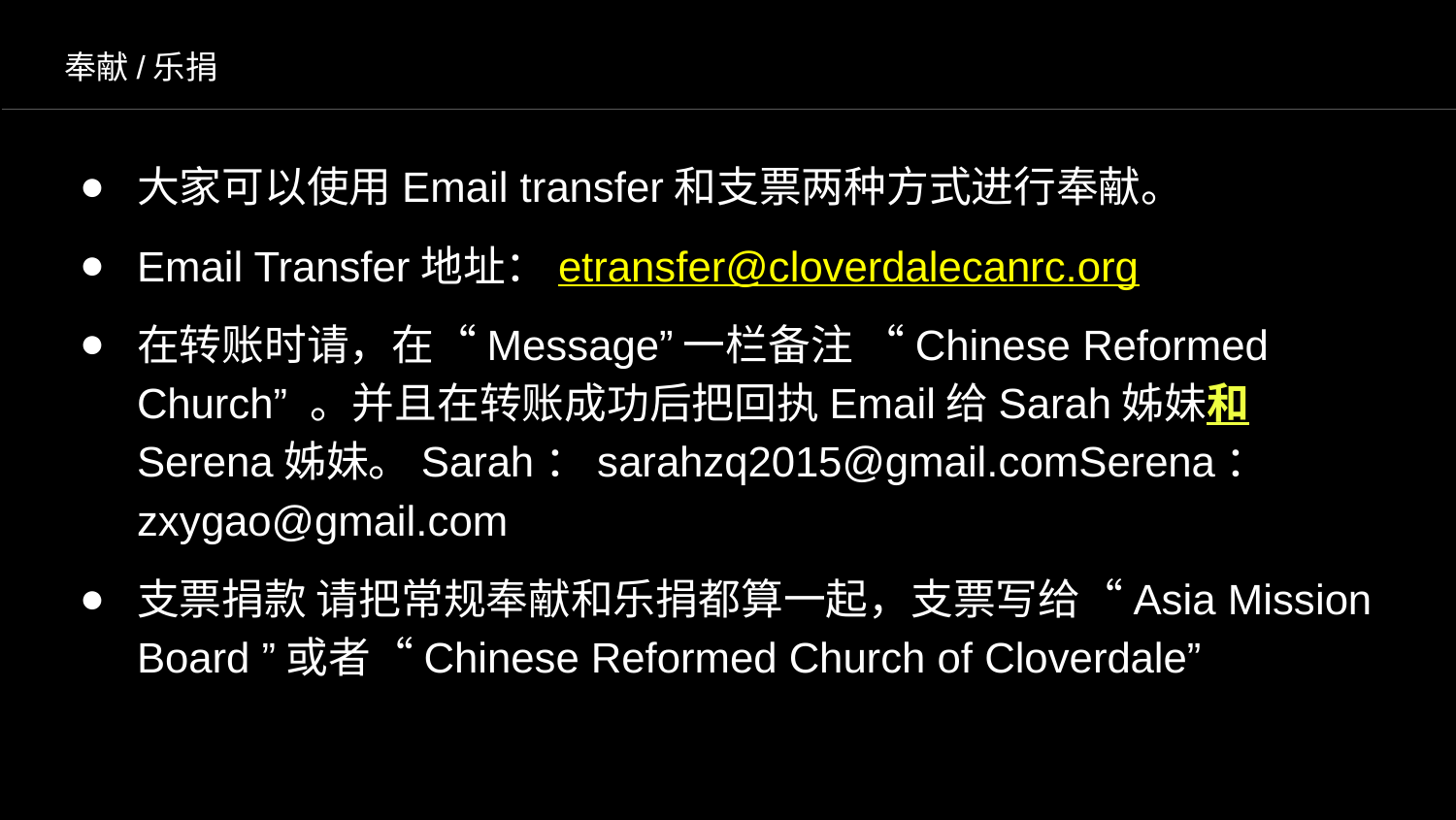

# 奉献/乐捐
大家可以使用Email transfer和支票两种方式进行奉献。
Email Transfer地址：etransfer@cloverdalecanrc.org
在转账时请，在“Message”一栏备注 “Chinese Reformed Church” 。并且在转账成功后把回执Email给Sarah姊妹和Serena姊妹。Sarah：sarahzq2015@gmail.comSerena：zxygao@gmail.com
支票捐款 请把常规奉献和乐捐都算一起，支票写给“Asia Mission Board ”或者“Chinese Reformed Church of Cloverdale”